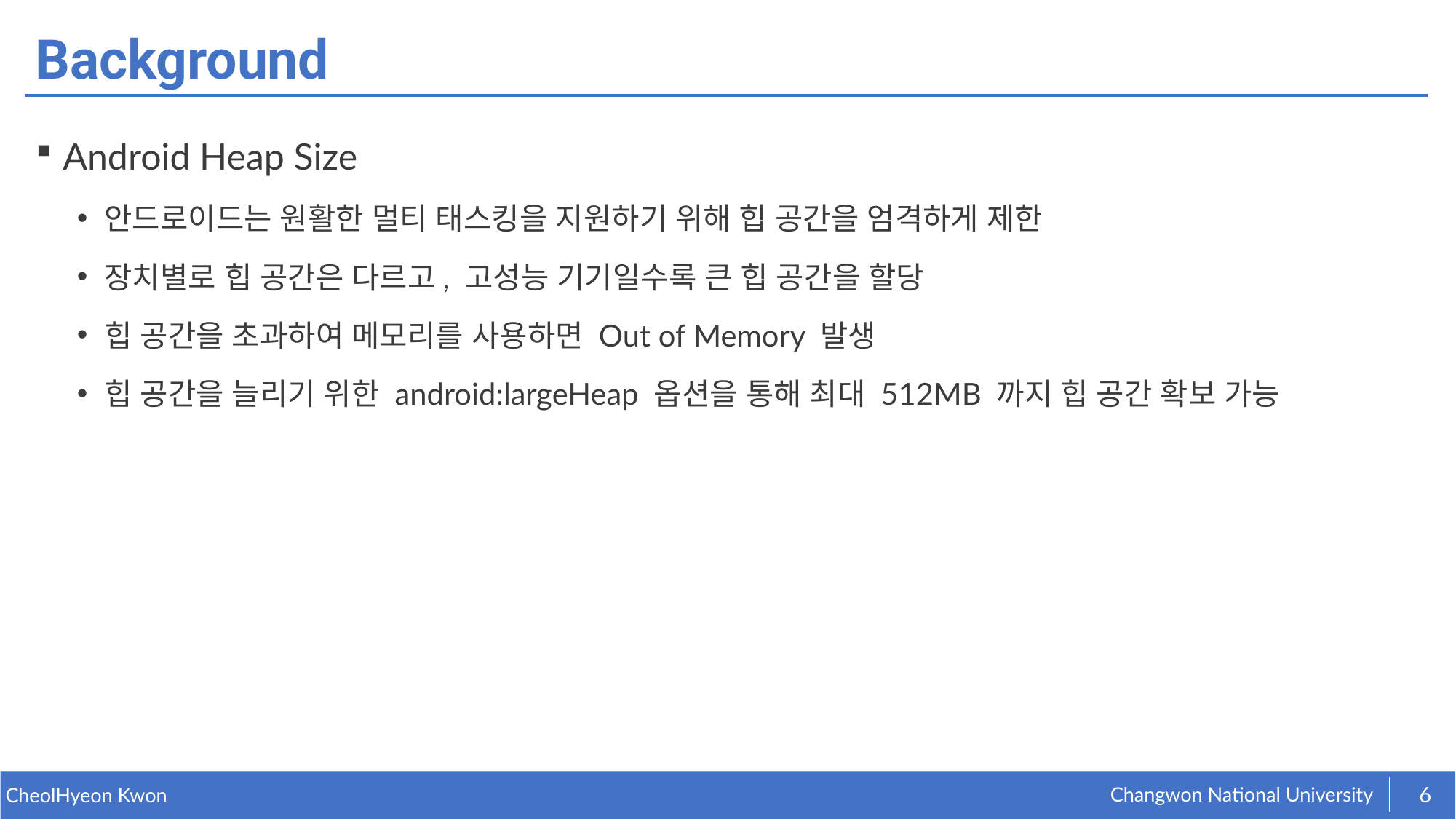

# Background
Android Heap Size
안드로이드는 원활한 멀티 태스킹을 지원하기 위해 힙 공간을 엄격하게 제한
장치별로 힙 공간은 다르고, 고성능 기기일수록 큰 힙 공간을 할당
힙 공간을 초과하여 메모리를 사용하면 Out of Memory 발생
힙 공간을 늘리기 위한 android:largeHeap 옵션을 통해 최대 512MB 까지 힙 공간 확보 가능

6